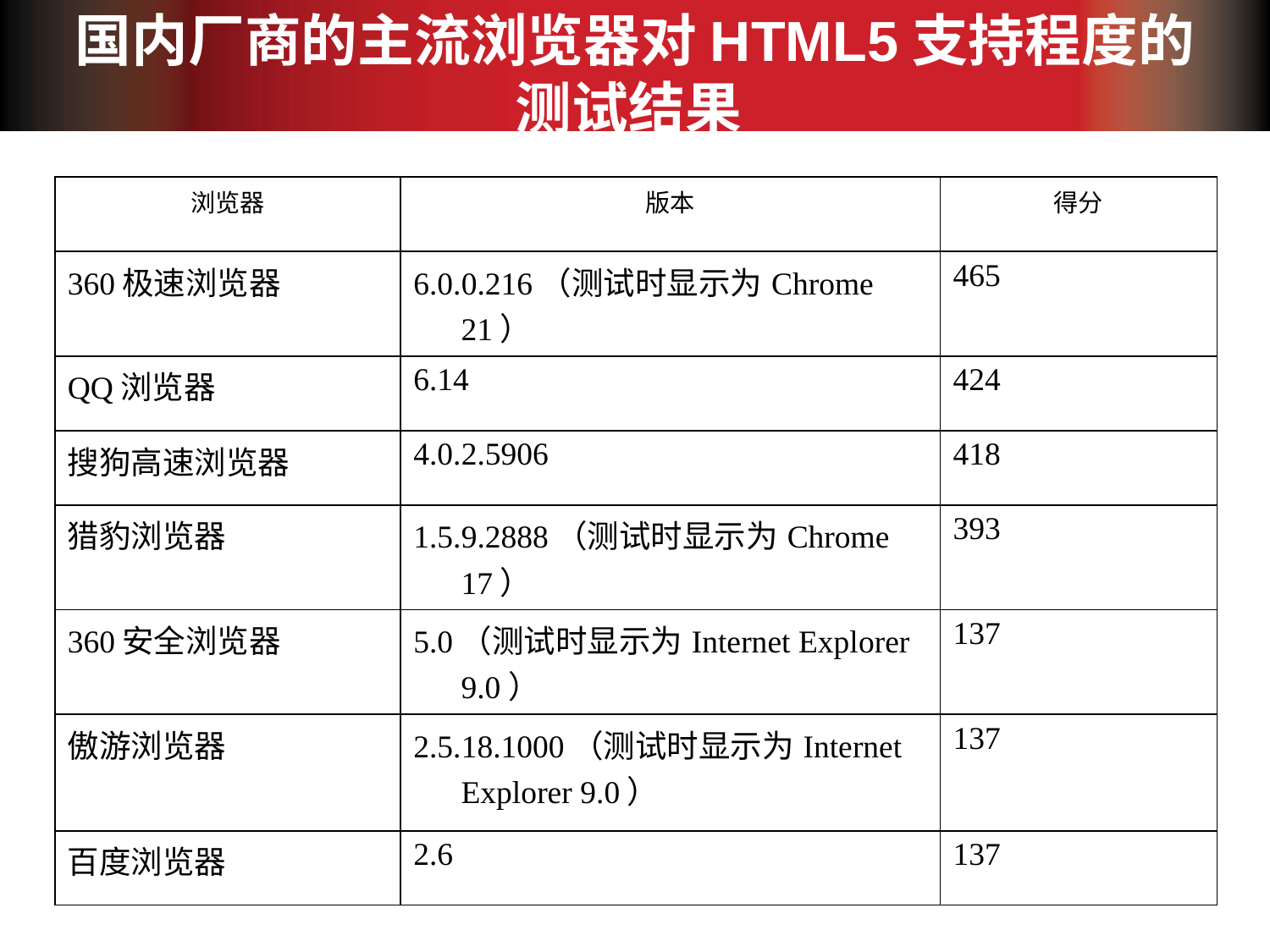

# 国内厂商的主流浏览器对HTML5支持程度的测试结果
| 浏览器 | 版本 | 得分 |
| --- | --- | --- |
| 360极速浏览器 | 6.0.0.216（测试时显示为Chrome 21） | 465 |
| QQ浏览器 | 6.14 | 424 |
| 搜狗高速浏览器 | 4.0.2.5906 | 418 |
| 猎豹浏览器 | 1.5.9.2888（测试时显示为Chrome 17） | 393 |
| 360安全浏览器 | 5.0（测试时显示为Internet Explorer 9.0） | 137 |
| 傲游浏览器 | 2.5.18.1000（测试时显示为Internet Explorer 9.0） | 137 |
| 百度浏览器 | 2.6 | 137 |